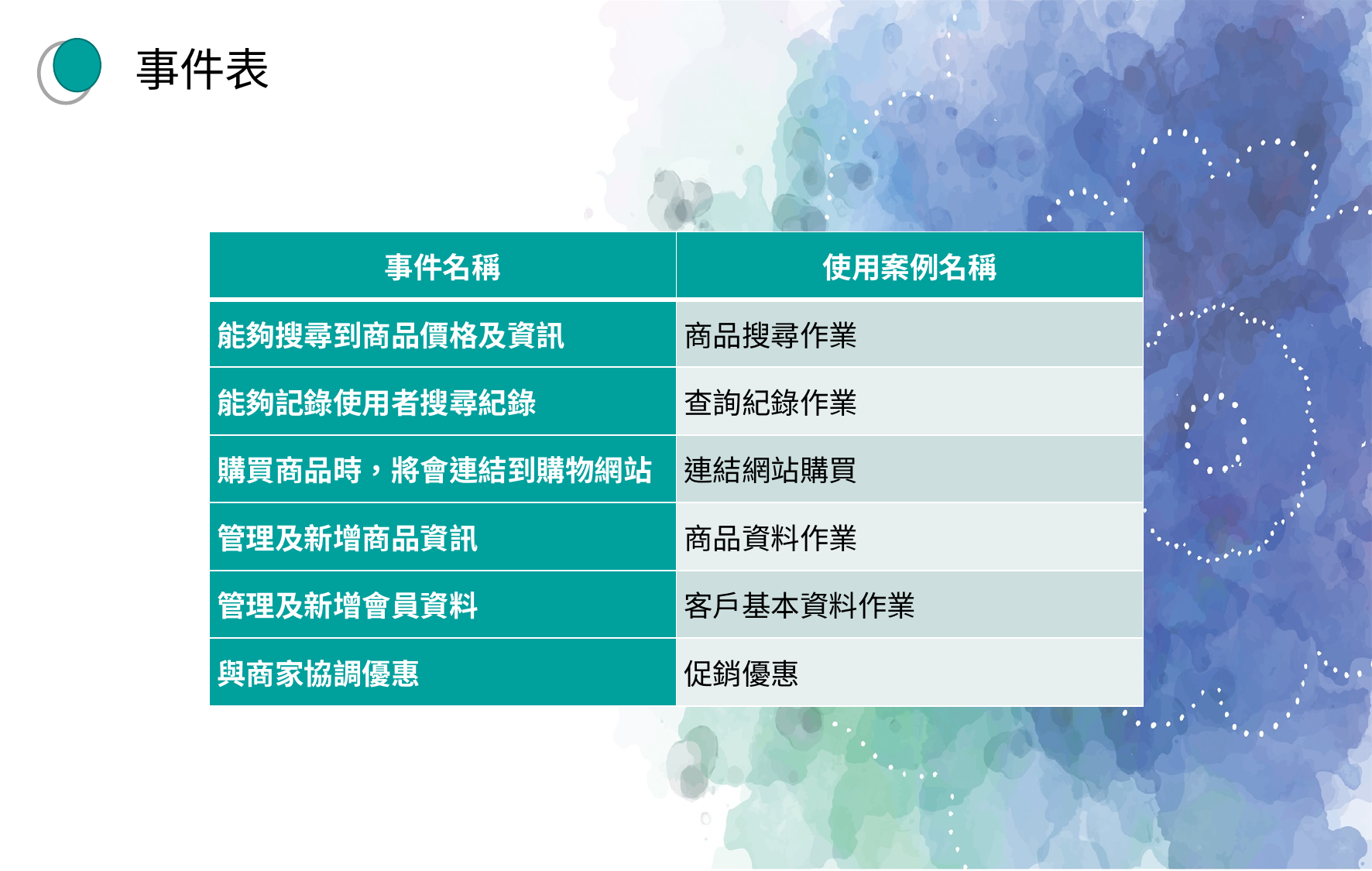

事件表

| 事件名稱 | 使用案例名稱 |
| --- | --- |
| 能夠搜尋到商品價格及資訊 | 商品搜尋作業 |
| 能夠記錄使用者搜尋紀錄 | 查詢紀錄作業 |
| 購買商品時，將會連結到購物網站 | 連結網站購買 |
| 管理及新增商品資訊 | 商品資料作業 |
| 管理及新增會員資料 | 客戶基本資料作業 |
| 與商家協調優惠 | 促銷優惠 |